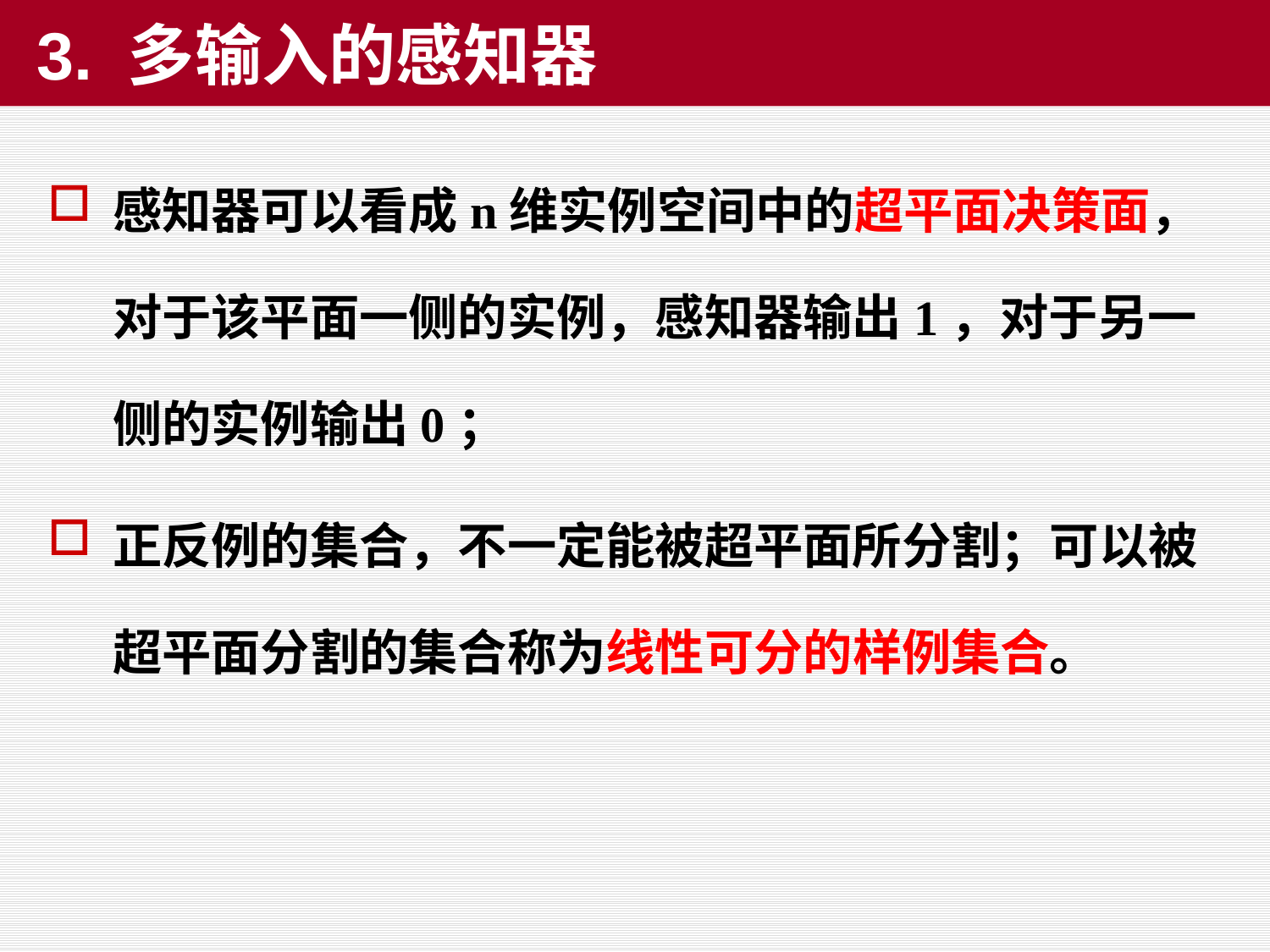

# 3. 多输入的感知器
感知器可以看成n维实例空间中的超平面决策面，对于该平面一侧的实例，感知器输出1，对于另一侧的实例输出0；
正反例的集合，不一定能被超平面所分割；可以被超平面分割的集合称为线性可分的样例集合。